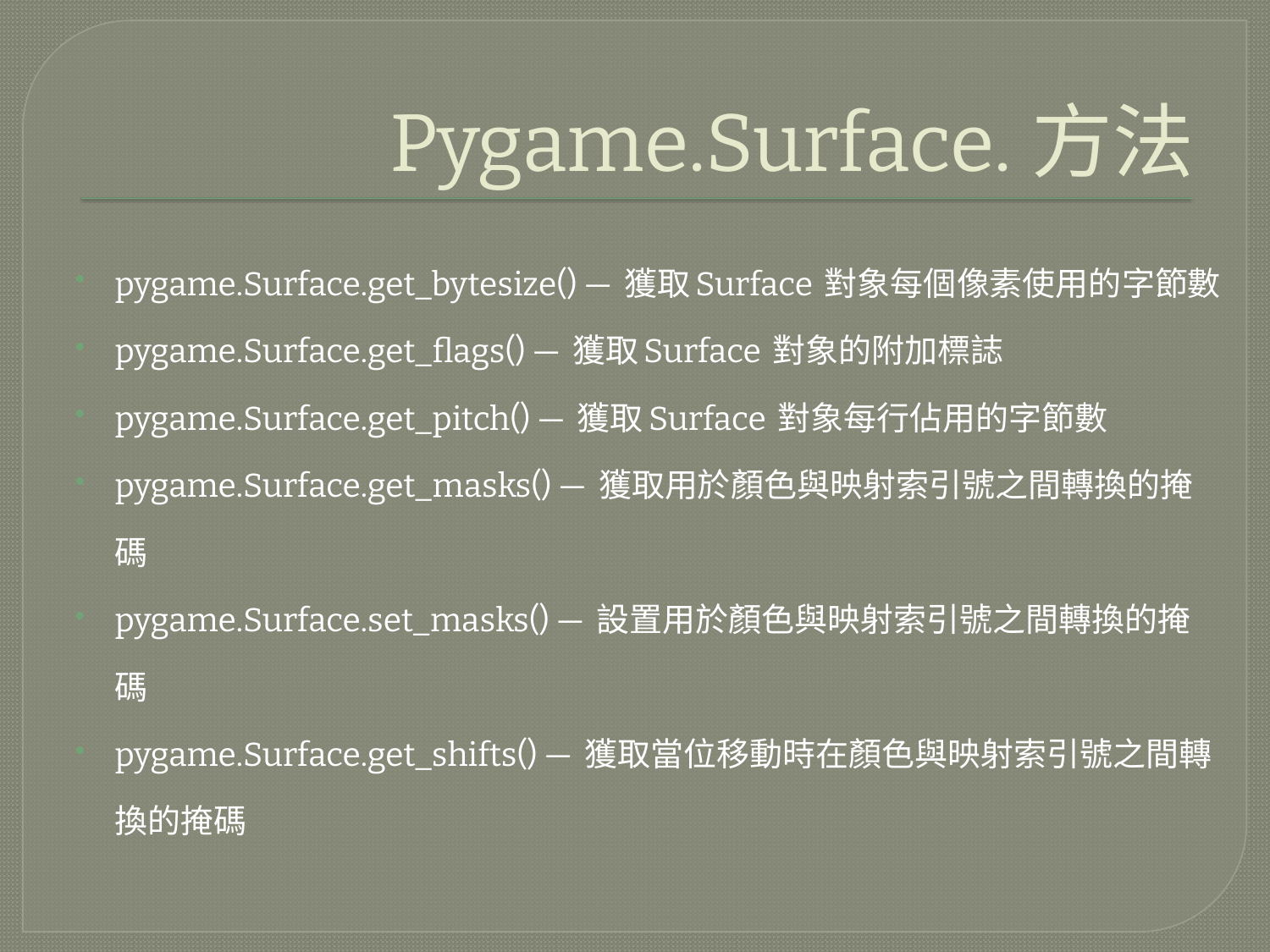

# Pygame.Surface.方法
pygame.Surface.get_bytesize() — 獲取Surface 對象每個像素使用的字節數
pygame.Surface.get_flags() — 獲取Surface 對象的附加標誌
pygame.Surface.get_pitch() — 獲取Surface 對象每行佔用的字節數
pygame.Surface.get_masks() — 獲取用於顏色與映射索引號之間轉換的掩碼
pygame.Surface.set_masks() — 設置用於顏色與映射索引號之間轉換的掩碼
pygame.Surface.get_shifts() — 獲取當位移動時在顏色與映射索引號之間轉換的掩碼